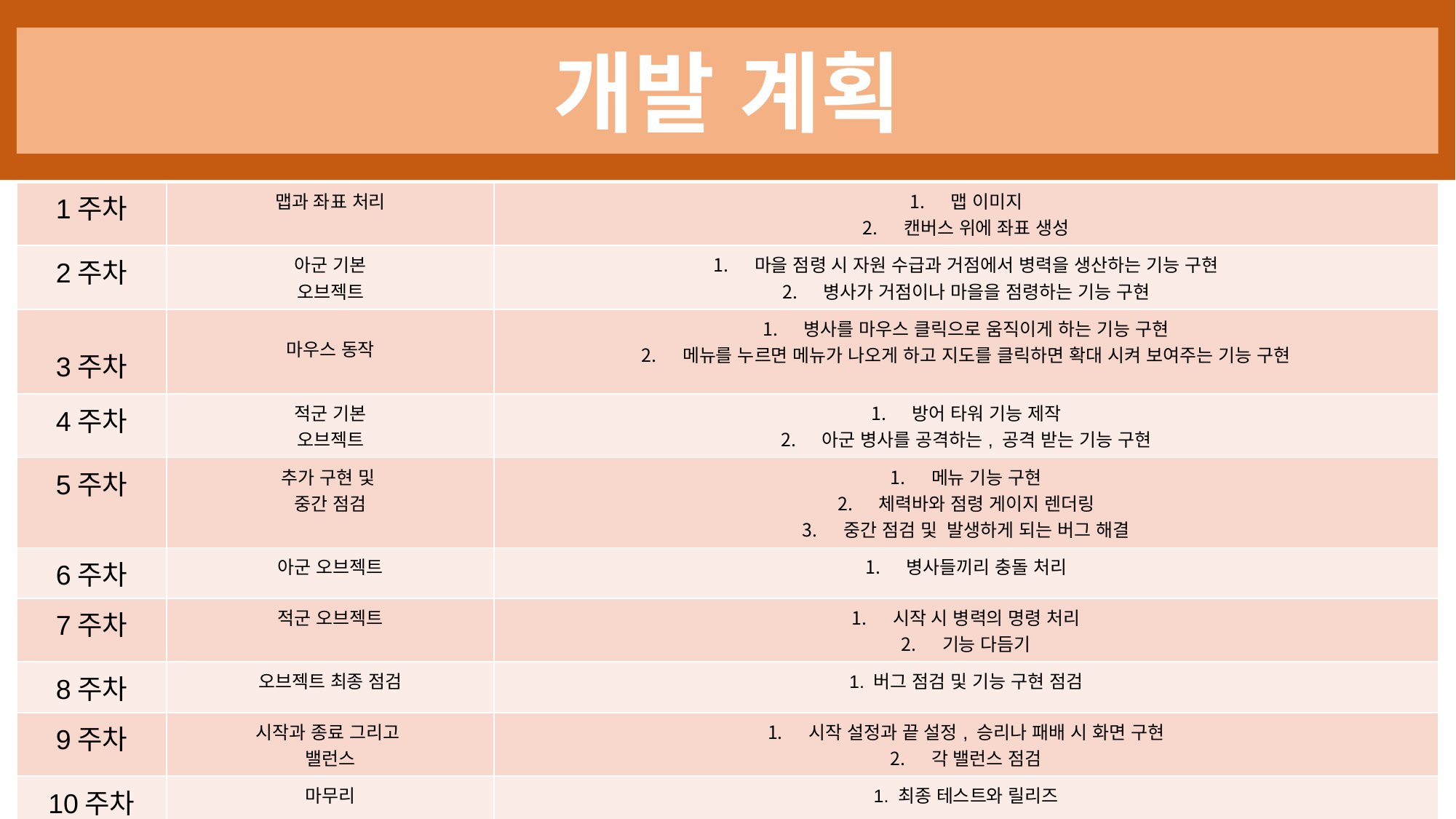

개발 계획
|  |  |  |
| --- | --- | --- |
| 1주차 | 맵과 좌표 처리 | 맵 이미지 캔버스 위에 좌표 생성 |
| 2주차 | 아군 기본 오브젝트 | 마을 점령 시 자원 수급과 거점에서 병력을 생산하는 기능 구현 병사가 거점이나 마을을 점령하는 기능 구현 |
| 3주차 | 마우스 동작 | 병사를 마우스 클릭으로 움직이게 하는 기능 구현 메뉴를 누르면 메뉴가 나오게 하고 지도를 클릭하면 확대 시켜 보여주는 기능 구현 |
| 4주차 | 적군 기본 오브젝트 | 방어 타워 기능 제작 아군 병사를 공격하는, 공격 받는 기능 구현 |
| 5주차 | 추가 구현 및 중간 점검 | 메뉴 기능 구현 체력바와 점령 게이지 렌더링 중간 점검 및 발생하게 되는 버그 해결 |
| 6주차 | 아군 오브젝트 | 병사들끼리 충돌 처리 |
| 7주차 | 적군 오브젝트 | 시작 시 병력의 명령 처리 기능 다듬기 |
| 8주차 | 오브젝트 최종 점검 | 1. 버그 점검 및 기능 구현 점검 |
| 9주차 | 시작과 종료 그리고 밸런스 | 시작 설정과 끝 설정, 승리나 패배 시 화면 구현 각 밸런스 점검 |
| 10주차 | 마무리 | 1. 최종 테스트와 릴리즈 |